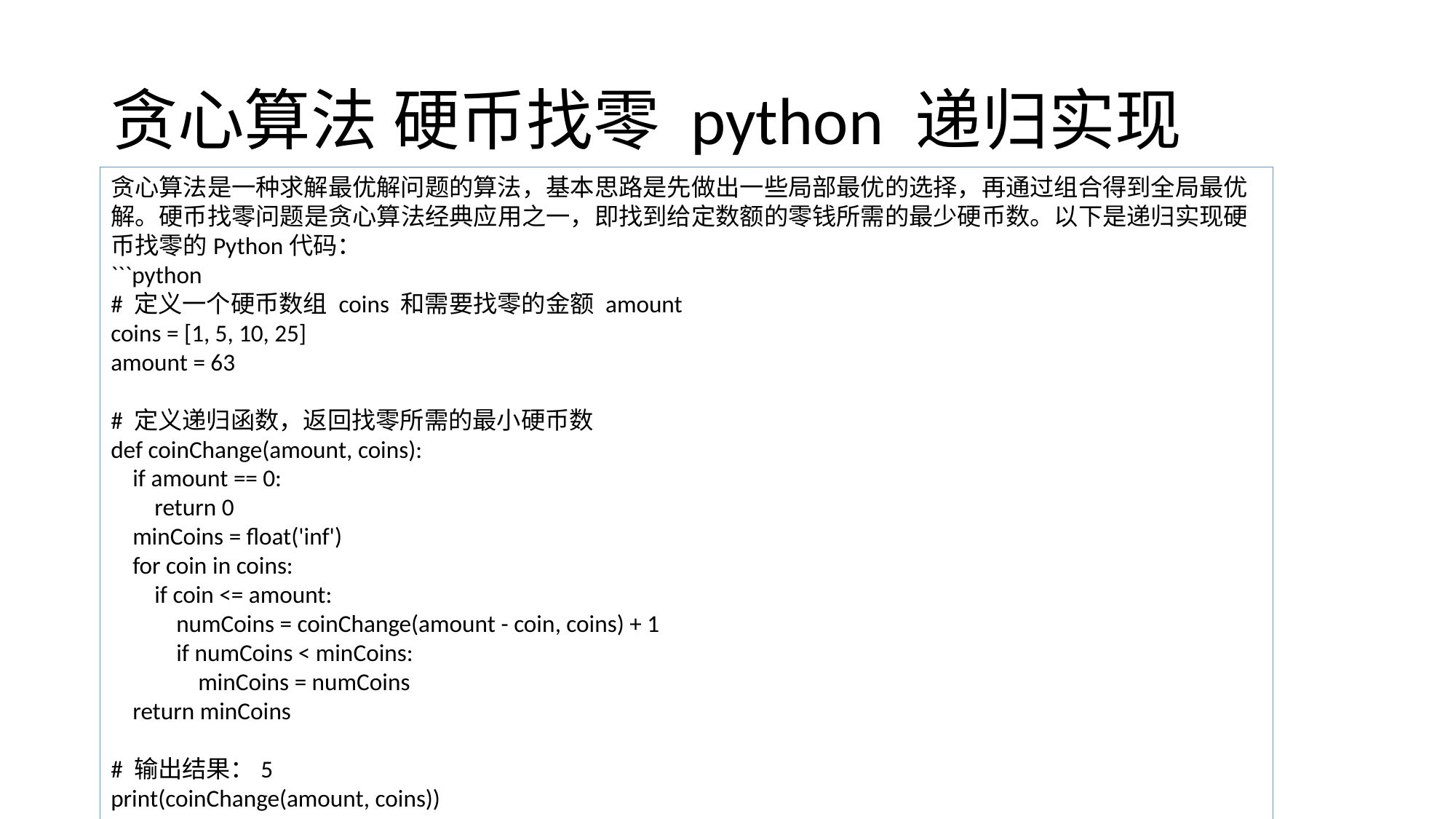

# 贪心算法 硬币找零 python 递归实现
贪心算法是一种求解最优解问题的算法，基本思路是先做出一些局部最优的选择，再通过组合得到全局最优解。硬币找零问题是贪心算法经典应用之一，即找到给定数额的零钱所需的最少硬币数。以下是递归实现硬币找零的Python代码：
```python
# 定义一个硬币数组 coins 和需要找零的金额 amount
coins = [1, 5, 10, 25]
amount = 63

# 定义递归函数，返回找零所需的最小硬币数
def coinChange(amount, coins):
    if amount == 0:
        return 0
    minCoins = float('inf')
    for coin in coins:
        if coin <= amount:
            numCoins = coinChange(amount - coin, coins) + 1
            if numCoins < minCoins:
                minCoins = numCoins
    return minCoins

# 输出结果：5
print(coinChange(amount, coins))
```
在递归过程中，从硬币数组中选择一个硬币作为局部最优解，并将剩余金额带入递归函数中，直到找到金额为0的最优解。最后返回所需的最小硬币数。